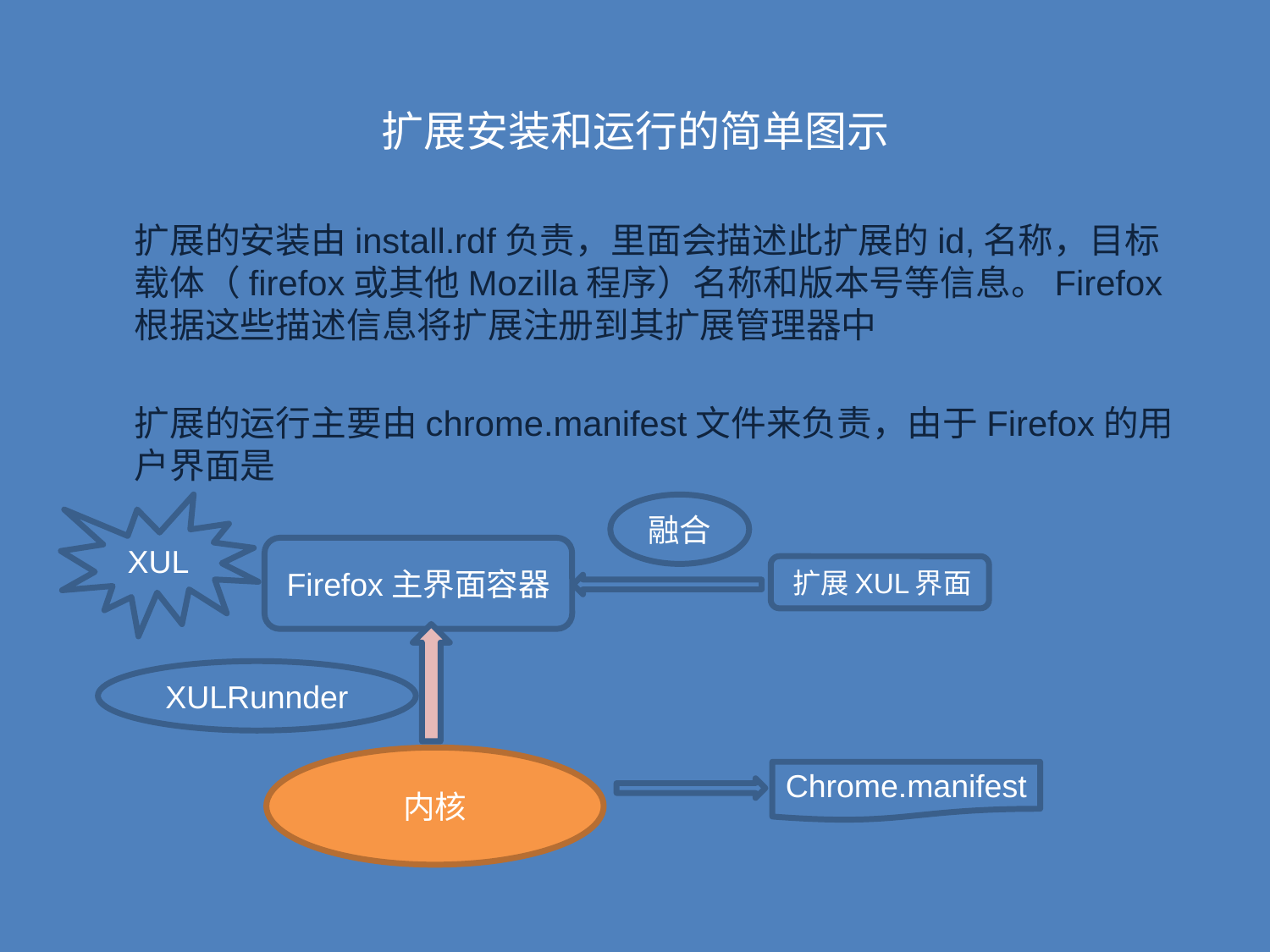

# 扩展安装和运行的简单图示
扩展的安装由install.rdf负责，里面会描述此扩展的id,名称，目标载体（firefox或其他Mozilla程序）名称和版本号等信息。Firefox根据这些描述信息将扩展注册到其扩展管理器中

扩展的运行主要由chrome.manifest文件来负责，由于Firefox的用户界面是
XUL
融合
Firefox主界面容器

扩展XUL界面

XULRunnder
内核
Chrome.manifest